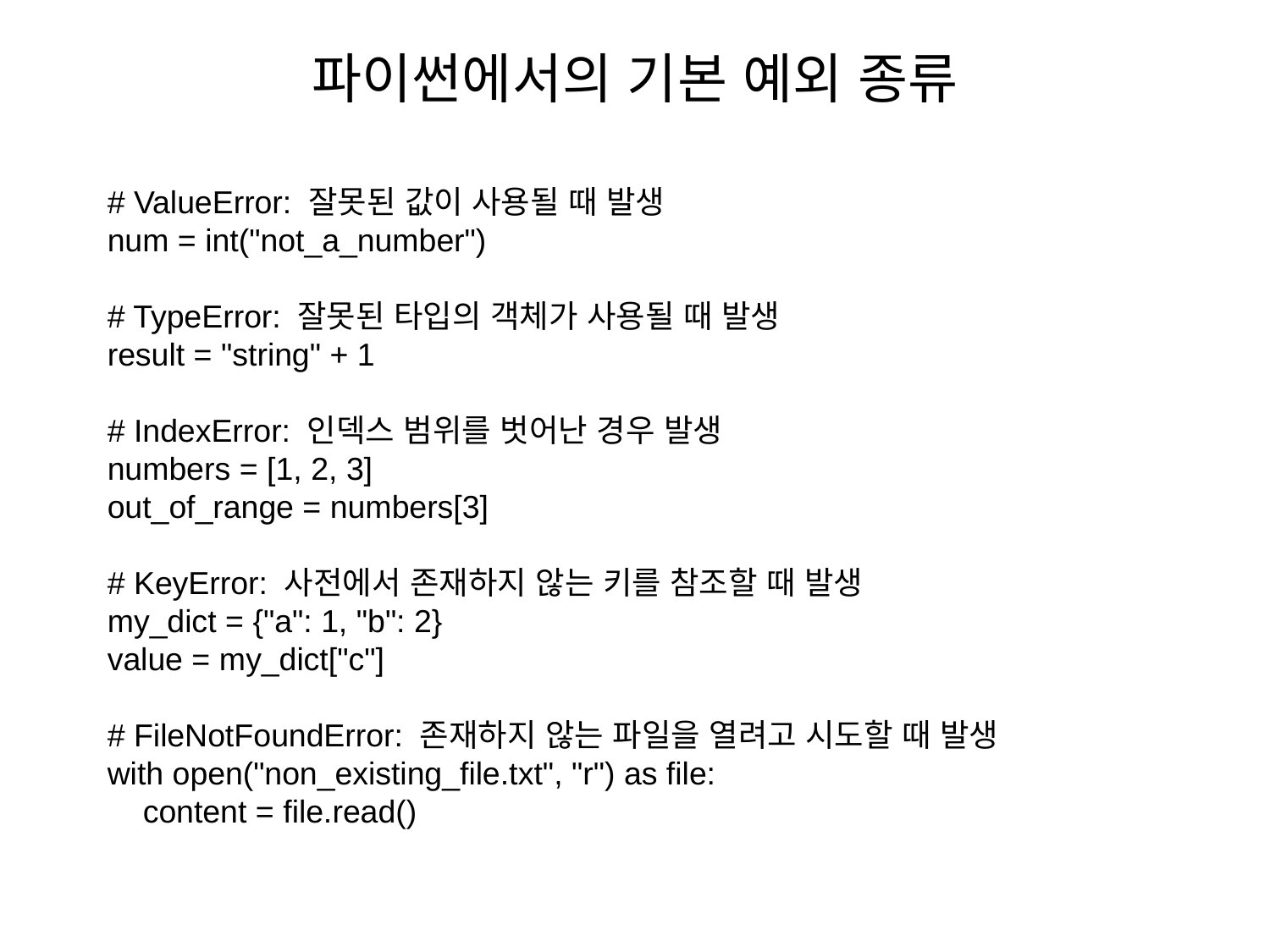

# 파이썬에서의 기본 예외 종류
# ValueError: 잘못된 값이 사용될 때 발생
num = int("not_a_number")

# TypeError: 잘못된 타입의 객체가 사용될 때 발생
result = "string" + 1

# IndexError: 인덱스 범위를 벗어난 경우 발생
numbers = [1, 2, 3]
out_of_range = numbers[3]

# KeyError: 사전에서 존재하지 않는 키를 참조할 때 발생
my_dict = {"a": 1, "b": 2}
value = my_dict["c"]

# FileNotFoundError: 존재하지 않는 파일을 열려고 시도할 때 발생
with open("non_existing_file.txt", "r") as file:
    content = file.read()